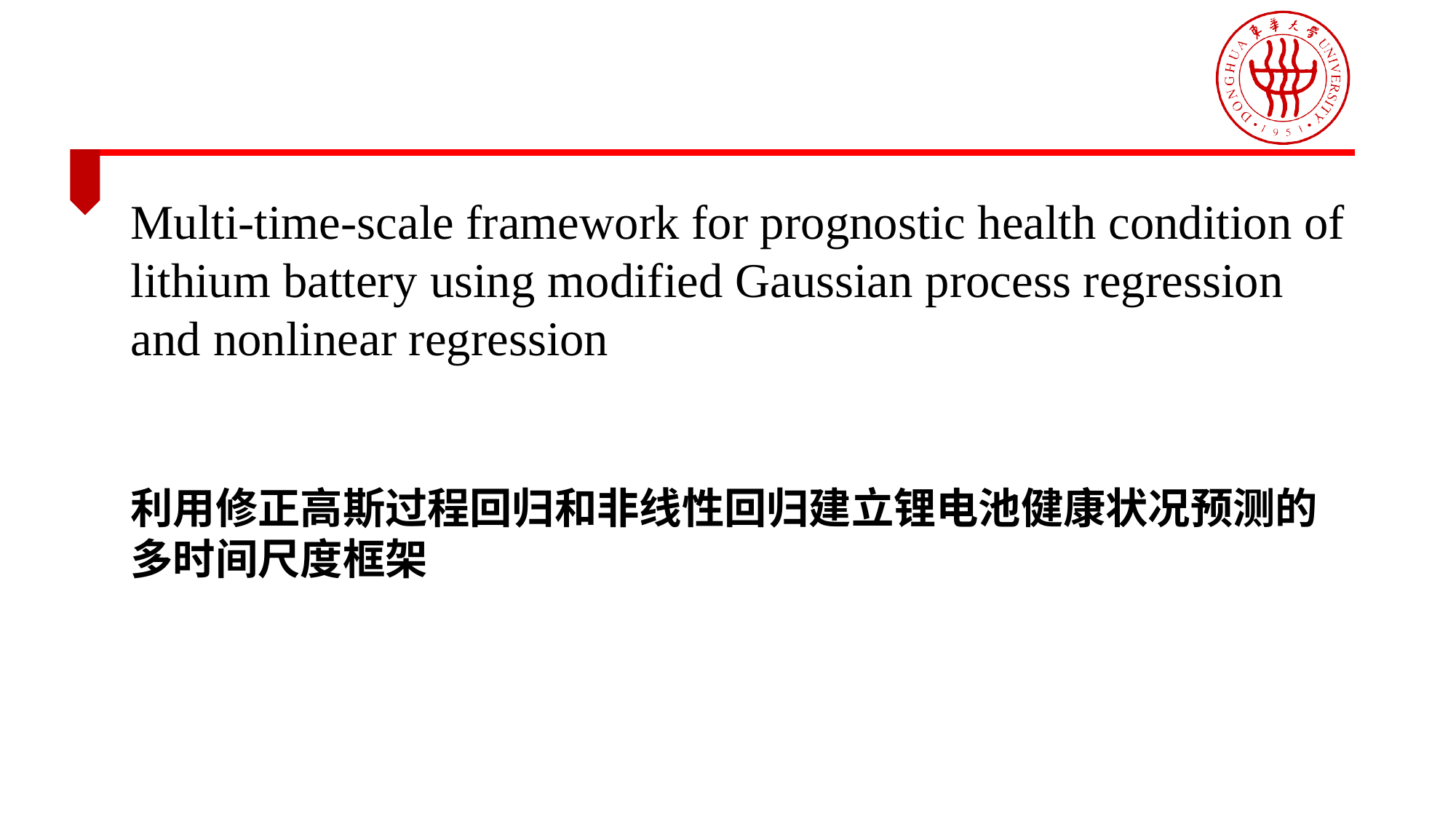

Multi-time-scale framework for prognostic health condition of lithium battery using modified Gaussian process regression and nonlinear regression

利用修正高斯过程回归和非线性回归建立锂电池健康状况预测的多时间尺度框架